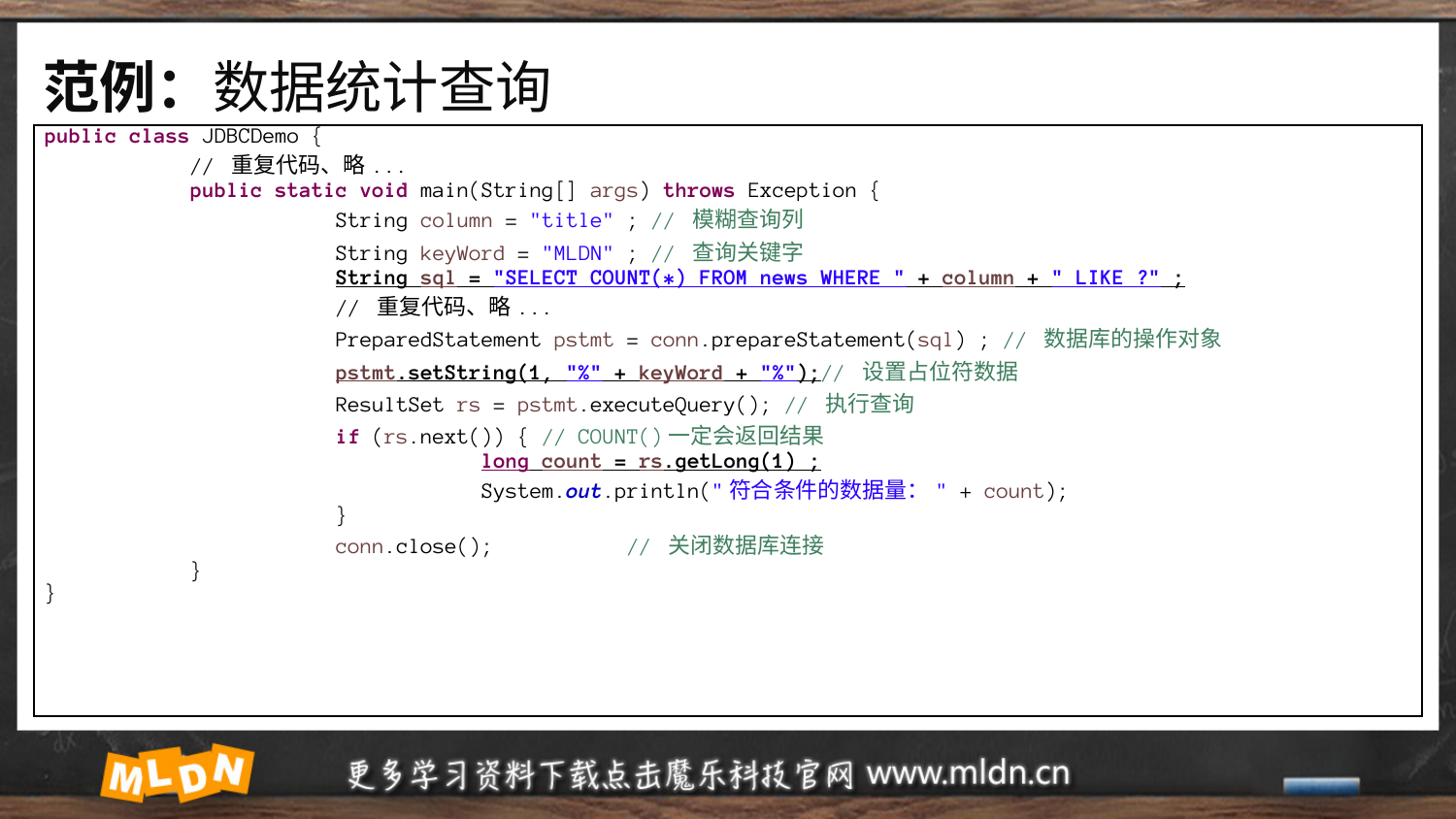

# 范例：数据统计查询
| public class JDBCDemo { // 重复代码、略... public static void main(String[] args) throws Exception { String column = "title" ; // 模糊查询列 String keyWord = "MLDN" ; // 查询关键字 String sql = "SELECT COUNT(\*) FROM news WHERE " + column + " LIKE ?" ; // 重复代码、略... PreparedStatement pstmt = conn.prepareStatement(sql) ; // 数据库的操作对象 pstmt.setString(1, "%" + keyWord + "%");// 设置占位符数据 ResultSet rs = pstmt.executeQuery(); // 执行查询 if (rs.next()) { // COUNT()一定会返回结果 long count = rs.getLong(1) ; System.out.println("符合条件的数据量：" + count); } conn.close(); // 关闭数据库连接 } } |
| --- |